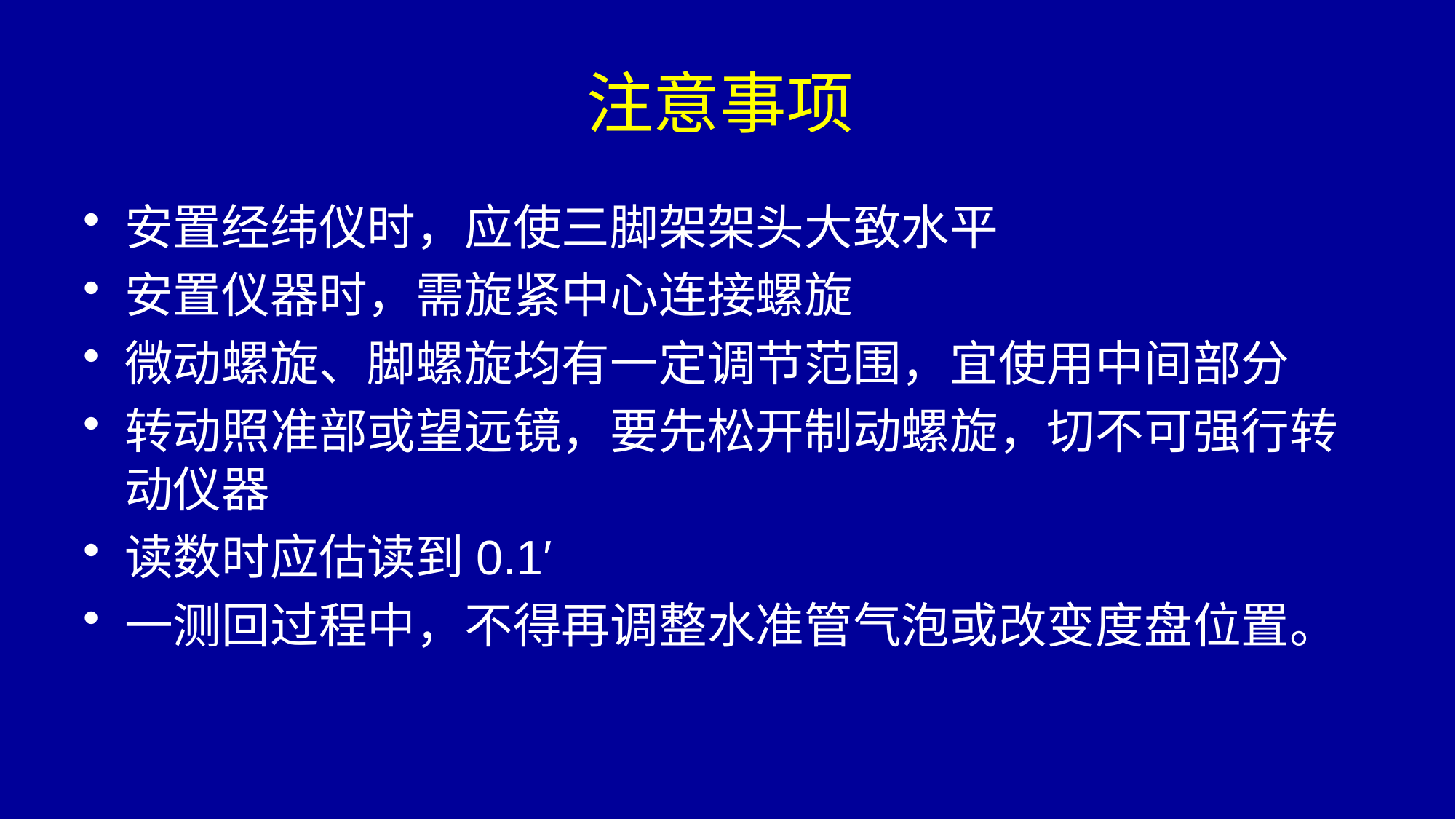

# 注意事项
安置经纬仪时，应使三脚架架头大致水平
安置仪器时，需旋紧中心连接螺旋
微动螺旋、脚螺旋均有一定调节范围，宜使用中间部分
转动照准部或望远镜，要先松开制动螺旋，切不可强行转动仪器
读数时应估读到0.1′
一测回过程中，不得再调整水准管气泡或改变度盘位置。